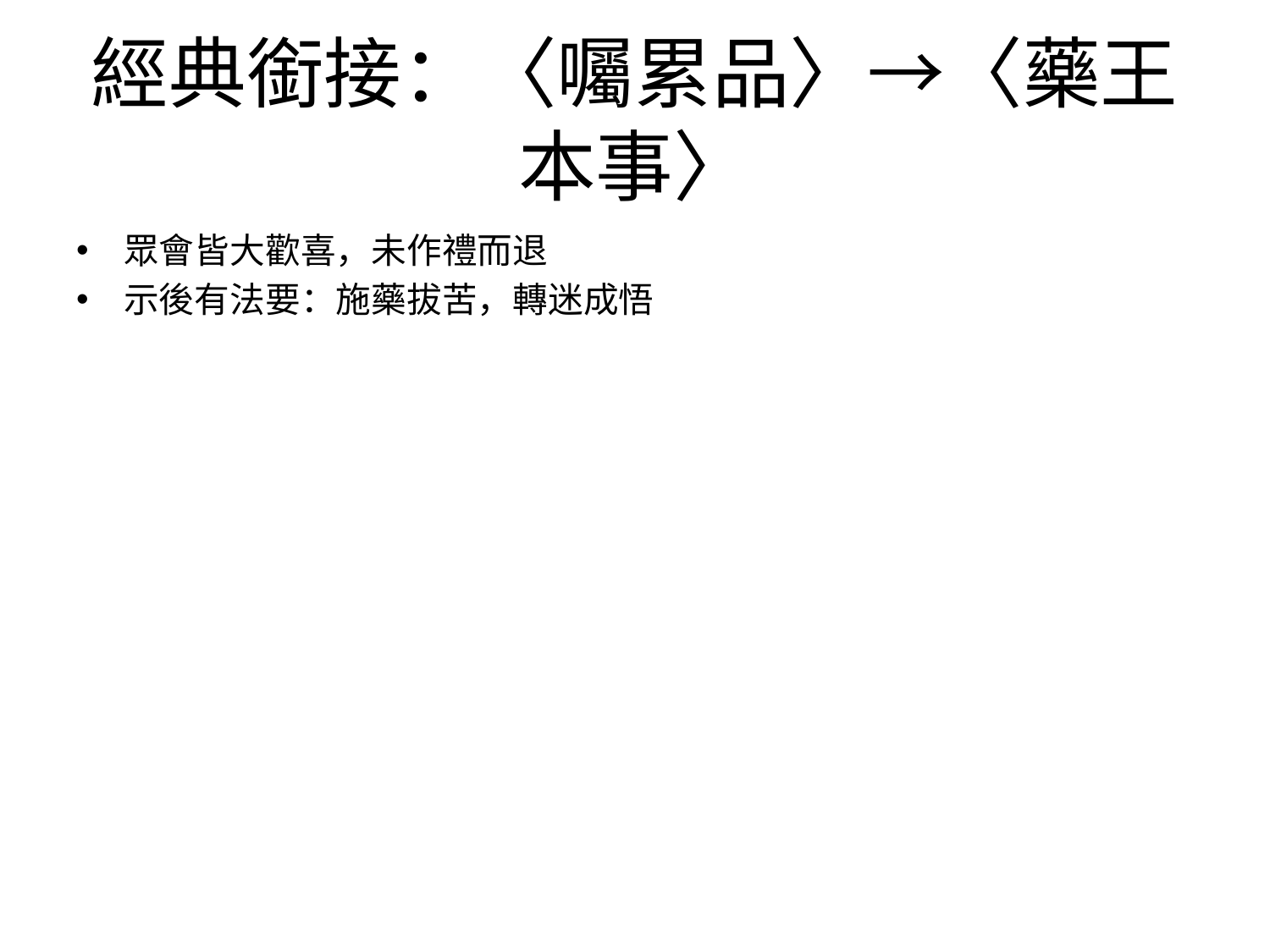

# 經典銜接：〈囑累品〉→〈藥王本事〉
眾會皆大歡喜，未作禮而退
示後有法要：施藥拔苦，轉迷成悟